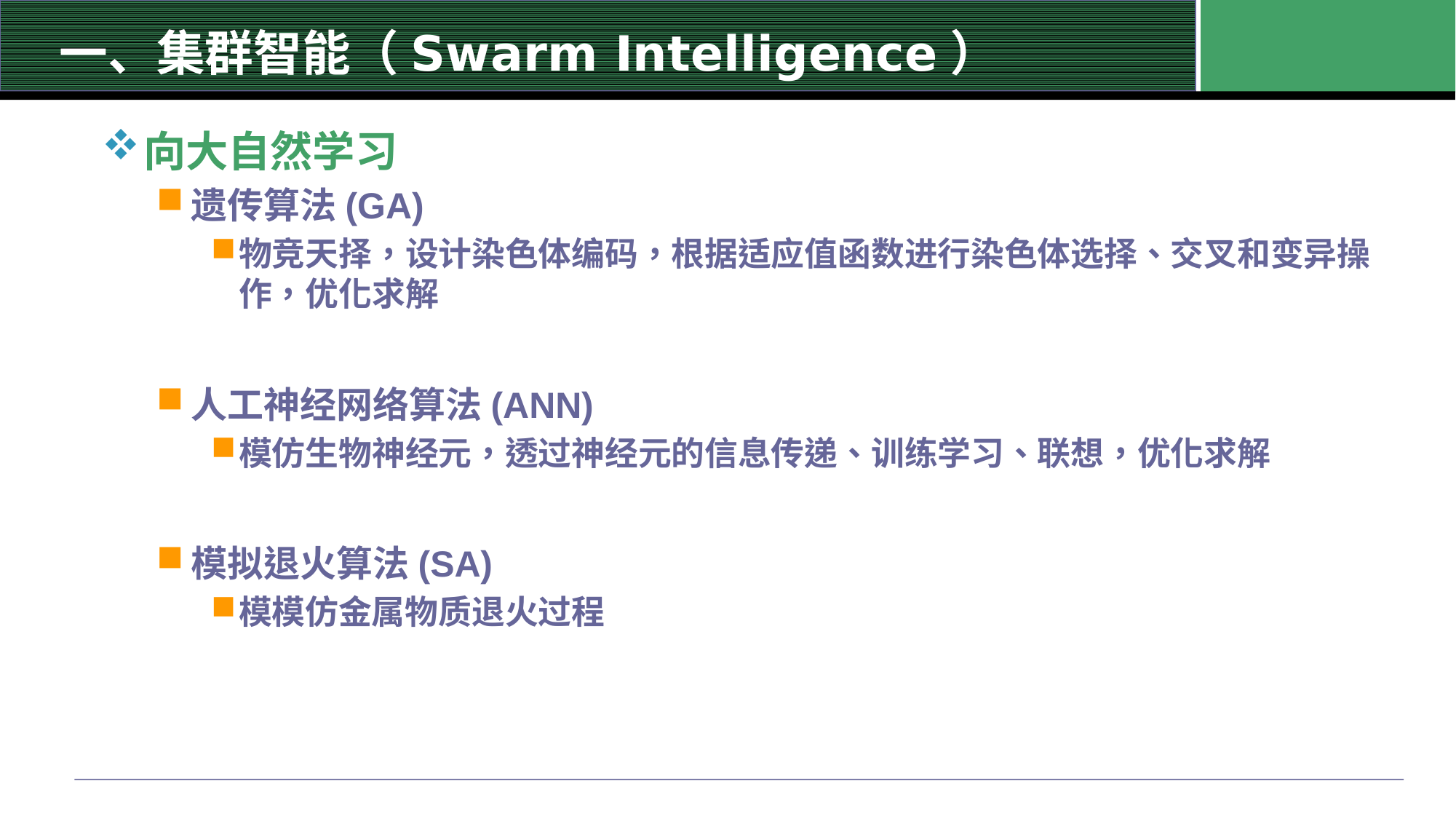

# 一、集群智能（Swarm Intelligence）
向大自然学习
遗传算法(GA)
物竞天择，设计染色体编码，根据适应值函数进行染色体选择、交叉和变异操作，优化求解

人工神经网络算法(ANN)
模仿生物神经元，透过神经元的信息传递、训练学习、联想，优化求解

模拟退火算法(SA)
模模仿金属物质退火过程